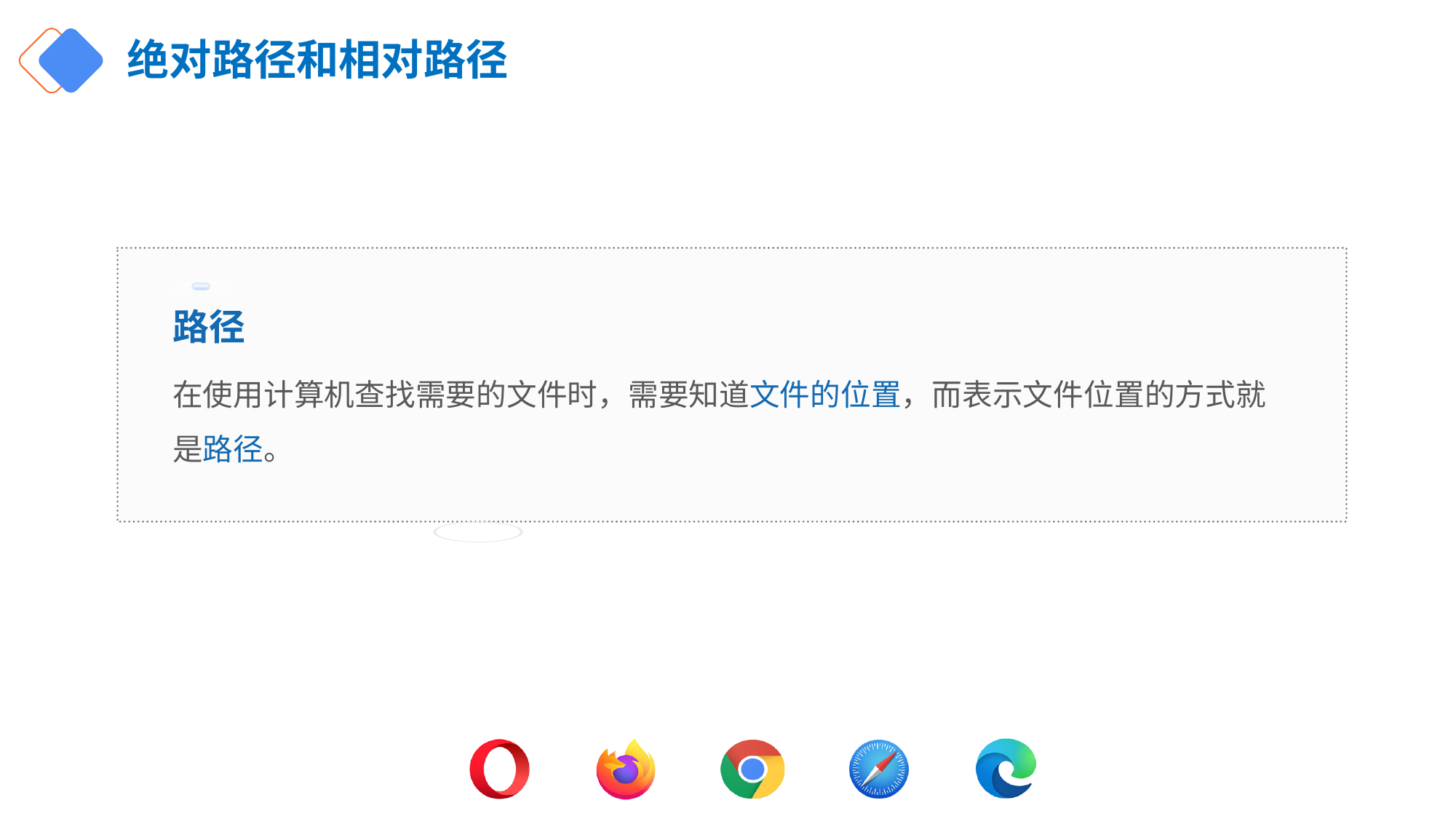

# 绝对路径和相对路径

路径

在使用计算机查找需要的文件时，需要知道文件的位置，而表示文件位置的方式就是路径。